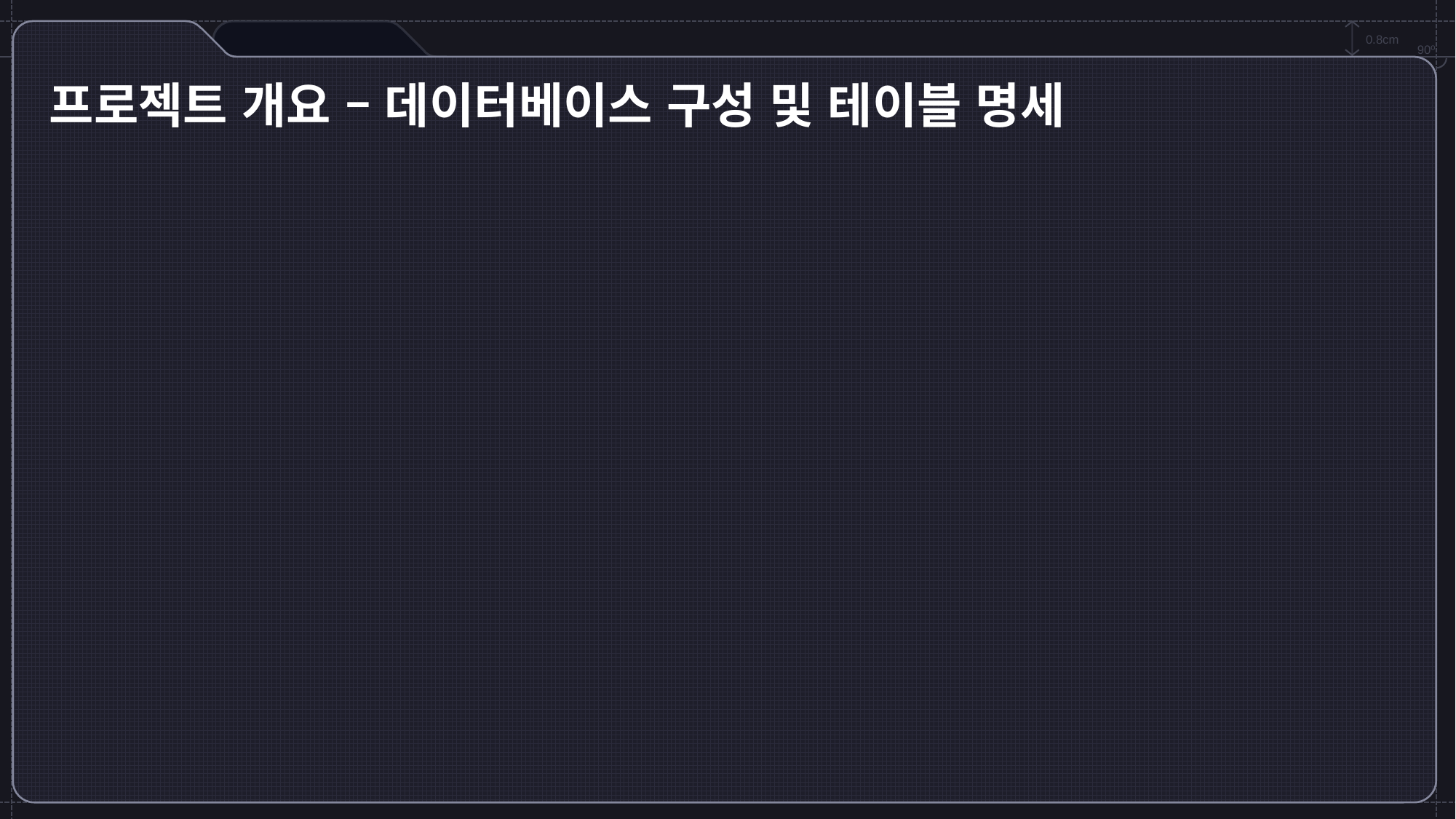

0.8cm
90º

프로젝트 개요 – 데이터베이스 구성 및 테이블 명세